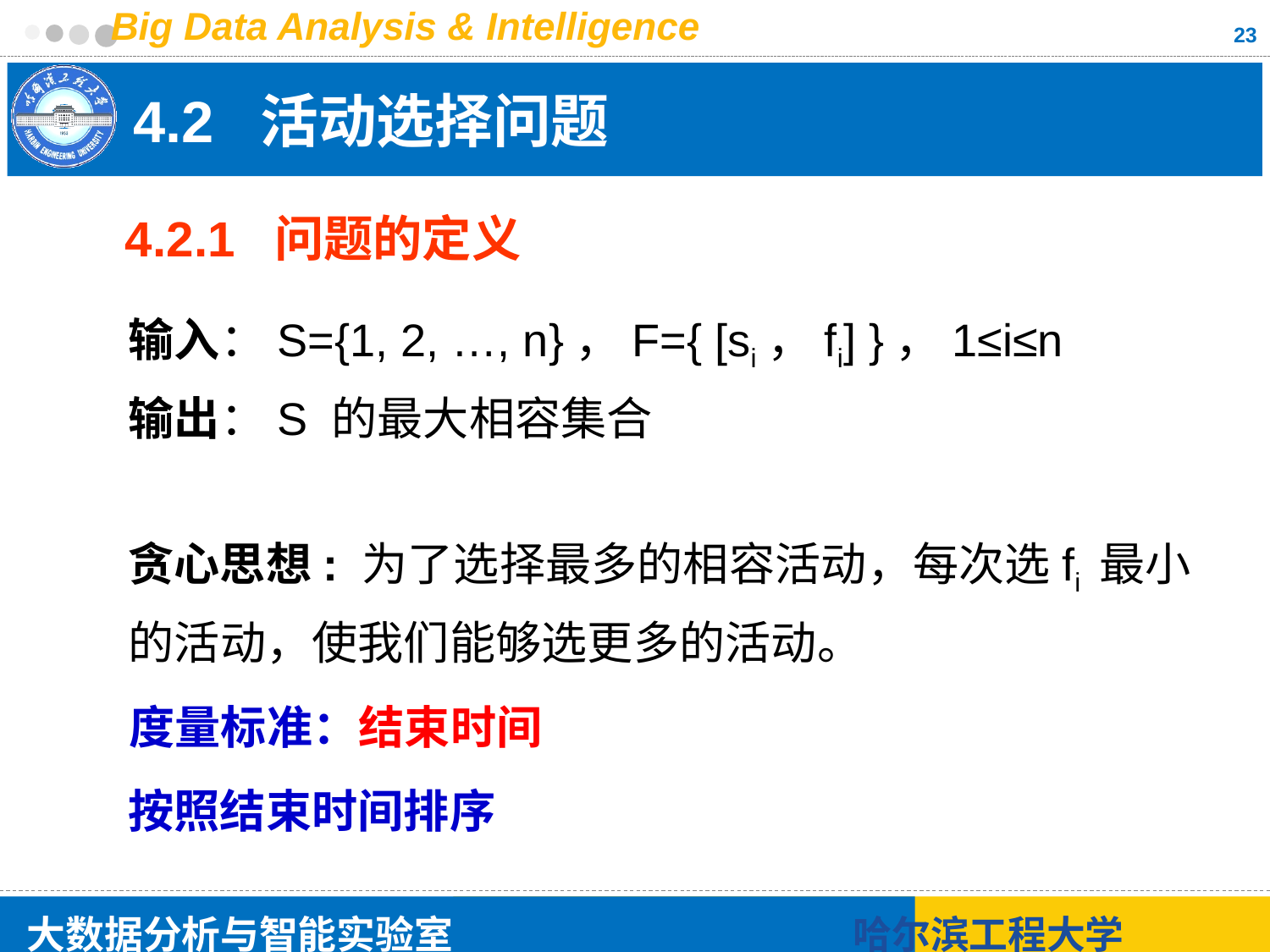

23
# 4.2  活动选择问题
4.2.1  问题的定义
输入：S={1, 2, …, n}，F={ [si，fi] }，1≤i≤n
输出：S 的最大相容集合

贪心思想: 为了选择最多的相容活动，每次选fi 最小的活动，使我们能够选更多的活动。
度量标准：结束时间
按照结束时间排序